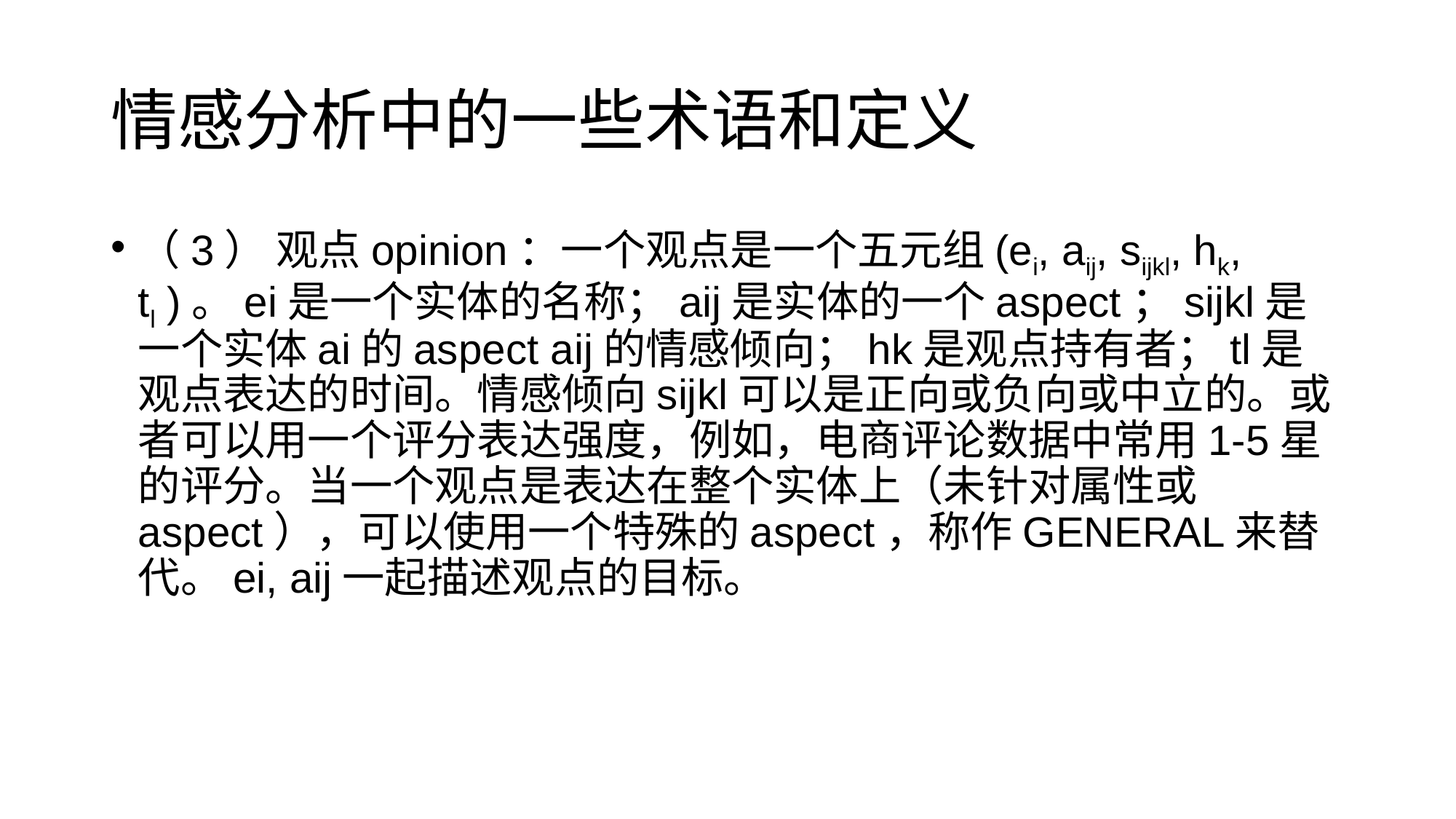

# 情感分析中的一些术语和定义
（3） 观点opinion：一个观点是一个五元组(ei, aij, sijkl, hk, tl )。ei是一个实体的名称；aij是实体的一个aspect；sijkl是一个实体ai的aspect aij的情感倾向；hk是观点持有者；tl是观点表达的时间。情感倾向sijkl可以是正向或负向或中立的。或者可以用一个评分表达强度，例如，电商评论数据中常用1-5星的评分。当一个观点是表达在整个实体上（未针对属性或aspect），可以使用一个特殊的aspect，称作GENERAL来替代。ei, aij一起描述观点的目标。